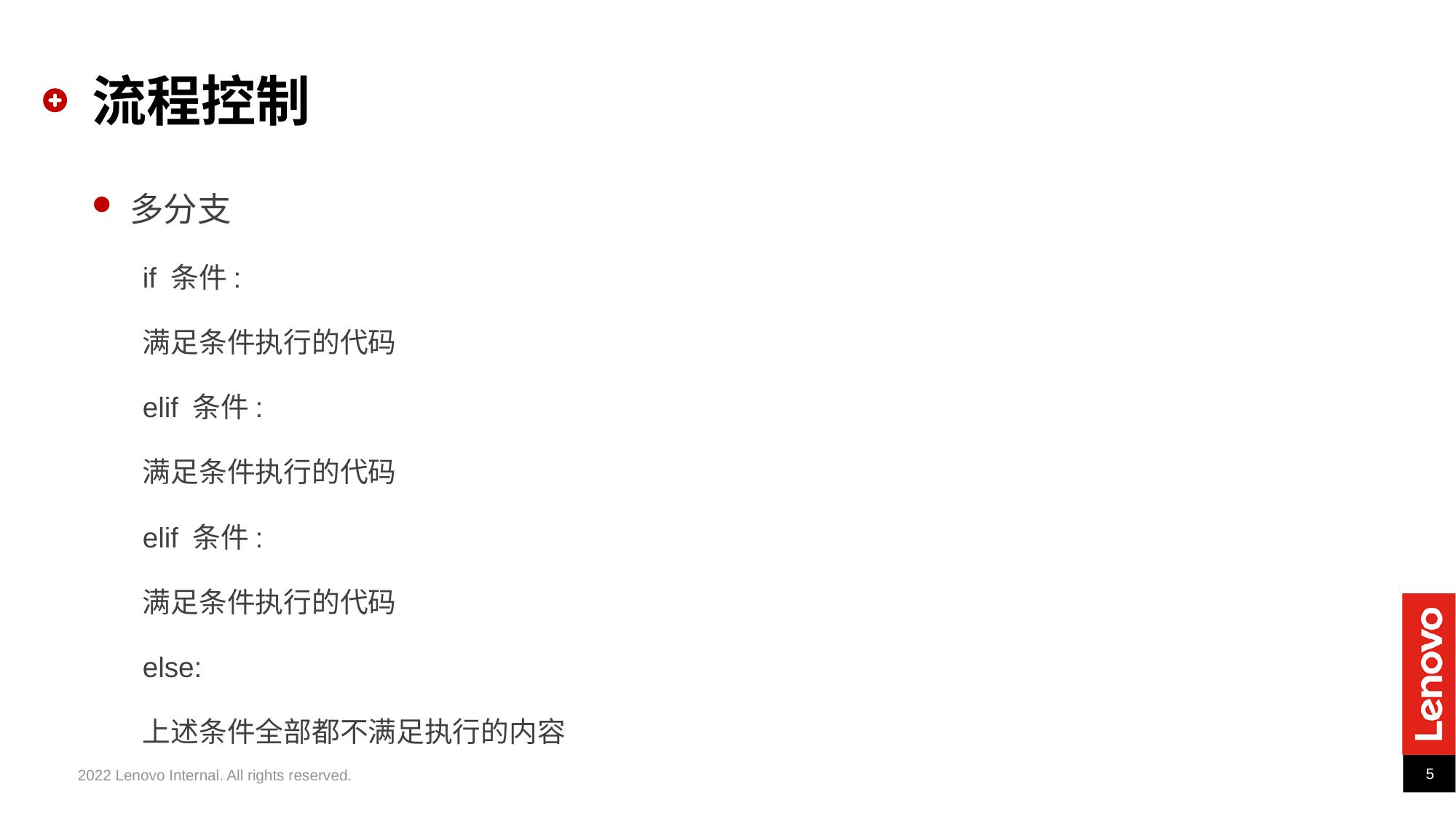

# 流程控制
多分支
if 条件:
	满足条件执行的代码
elif 条件:
	满足条件执行的代码
elif 条件:
	满足条件执行的代码
else:
	上述条件全部都不满足执行的内容